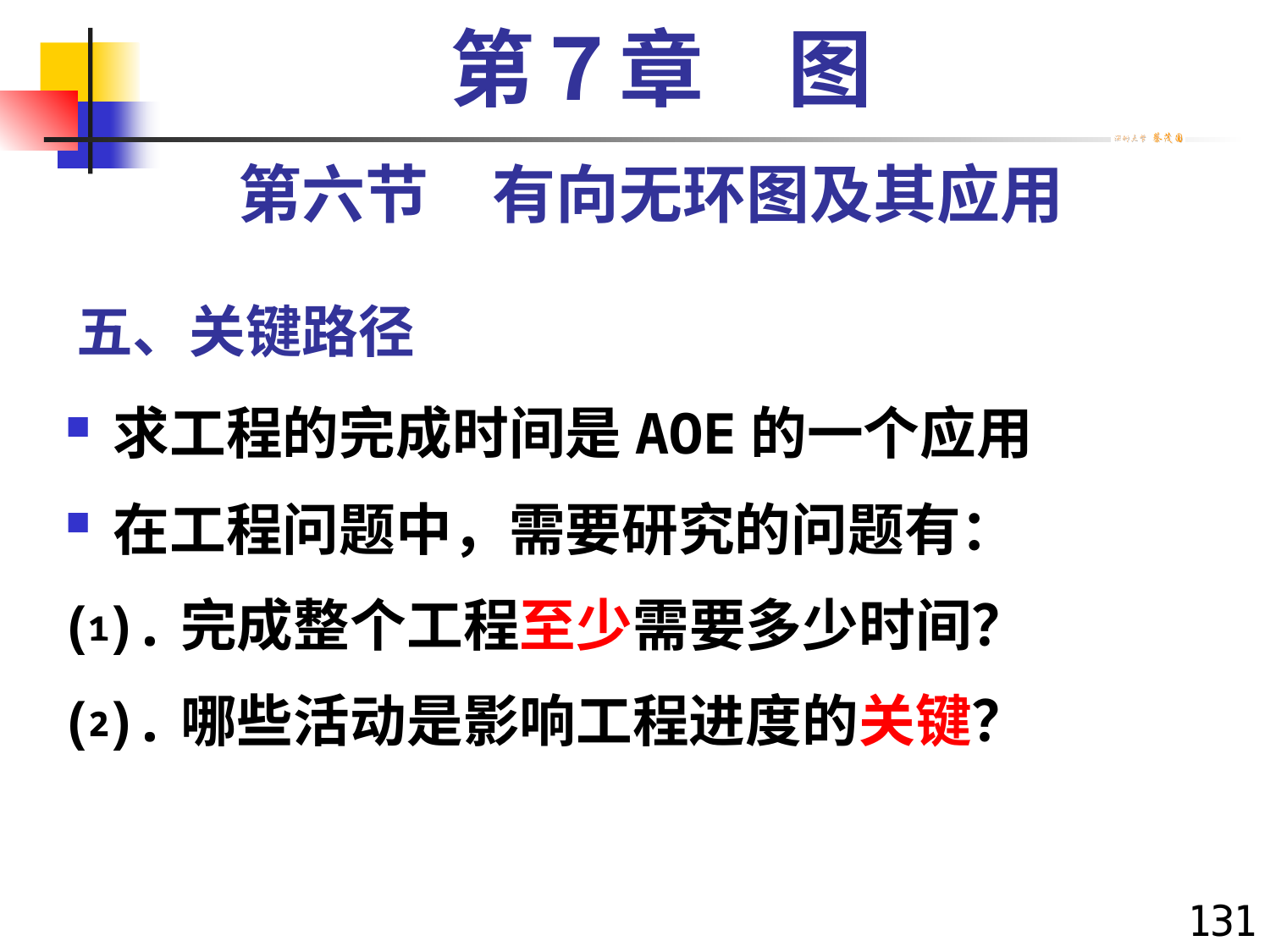

第７章　图
第六节　有向无环图及其应用
# 五、关键路径
求工程的完成时间是AOE的一个应用
在工程问题中，需要研究的问题有：
⑴.完成整个工程至少需要多少时间？
⑵.哪些活动是影响工程进度的关键？
131